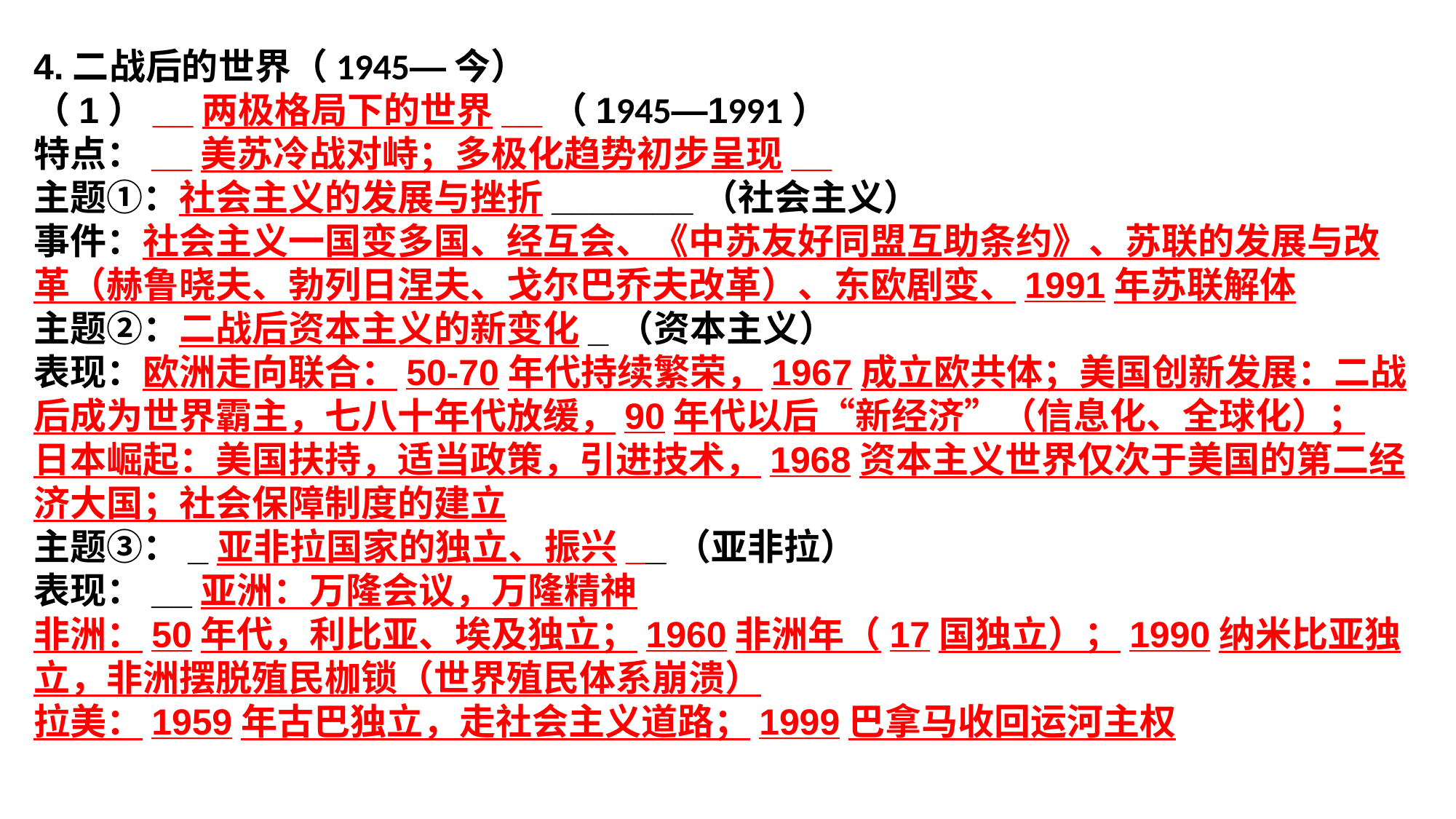

4.二战后的世界（1945—今）
（1）__两极格局下的世界__（1945—1991）
特点：__美苏冷战对峙；多极化趋势初步呈现__
主题①：社会主义的发展与挫折_______（社会主义）
事件：社会主义一国变多国、经互会、《中苏友好同盟互助条约》、苏联的发展与改革（赫鲁晓夫、勃列日涅夫、戈尔巴乔夫改革）、东欧剧变、1991年苏联解体
主题②：二战后资本主义的新变化_（资本主义）
表现：欧洲走向联合：50-70年代持续繁荣，1967成立欧共体；美国创新发展：二战后成为世界霸主，七八十年代放缓，90年代以后“新经济”（信息化、全球化）；
日本崛起：美国扶持，适当政策，引进技术，1968资本主义世界仅次于美国的第二经济大国；社会保障制度的建立
主题③：_亚非拉国家的独立、振兴__（亚非拉）
表现：__亚洲：万隆会议，万隆精神
非洲：50年代，利比亚、埃及独立；1960非洲年（17国独立）；1990纳米比亚独立，非洲摆脱殖民枷锁（世界殖民体系崩溃）
拉美：1959年古巴独立，走社会主义道路；1999巴拿马收回运河主权